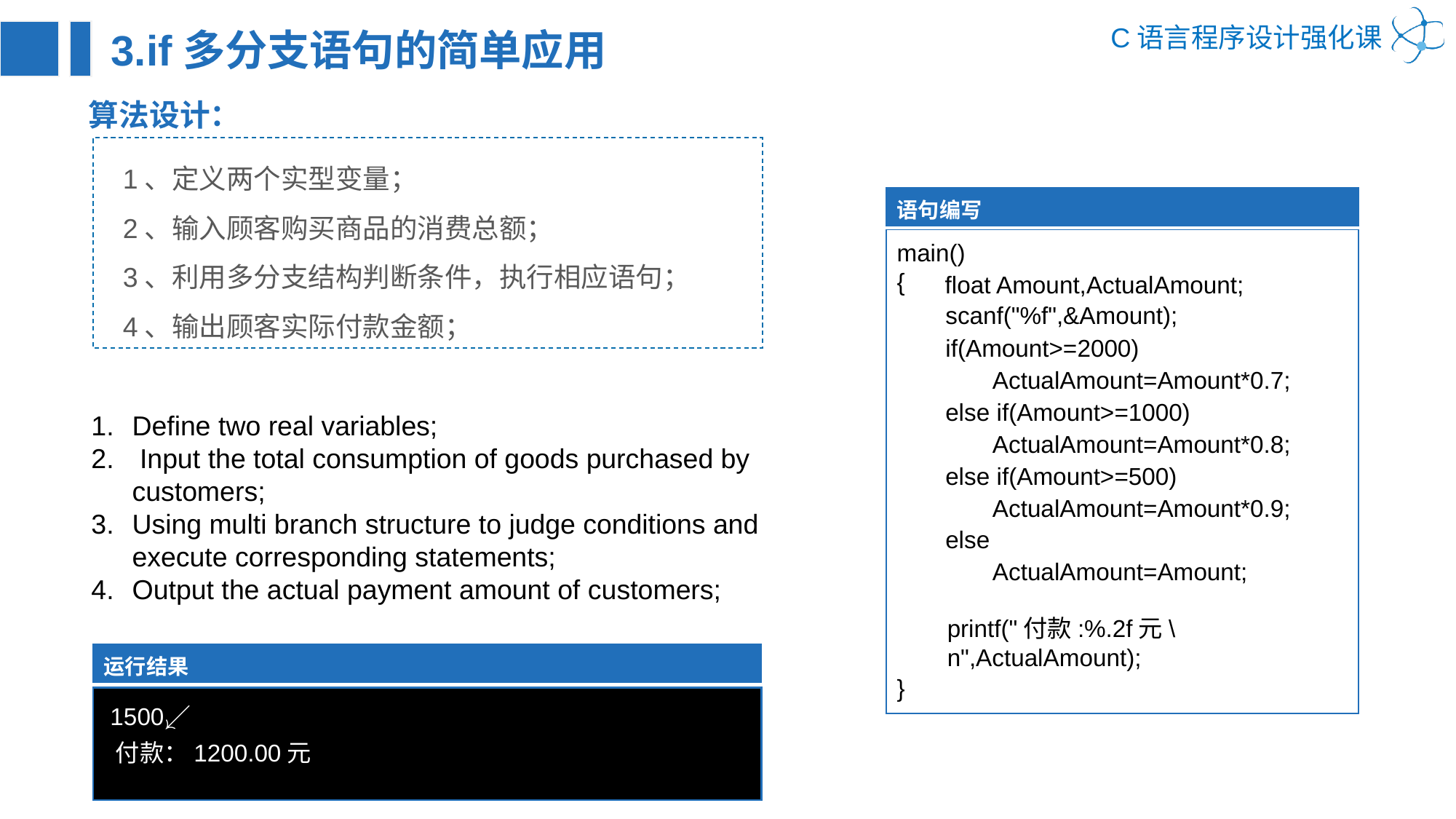

3.if多分支语句的简单应用

算法设计：

1、定义两个实型变量；
2、输入顾客购买商品的消费总额；
3、利用多分支结构判断条件，执行相应语句；
4、输出顾客实际付款金额；

语句编写

main()
{

}
float Amount,ActualAmount;
scanf("%f",&Amount);
if(Amount>=2000)
       ActualAmount=Amount*0.7;
else if(Amount>=1000)
       ActualAmount=Amount*0.8;
else if(Amount>=500)
       ActualAmount=Amount*0.9;
else
       ActualAmount=Amount;
Define two real variables;
 Input the total consumption of goods purchased by customers;
Using multi branch structure to judge conditions and execute corresponding statements;
Output the actual payment amount of customers;
printf("付款:%.2f元\n",ActualAmount);

运行结果

1500↙
付款：1200.00元